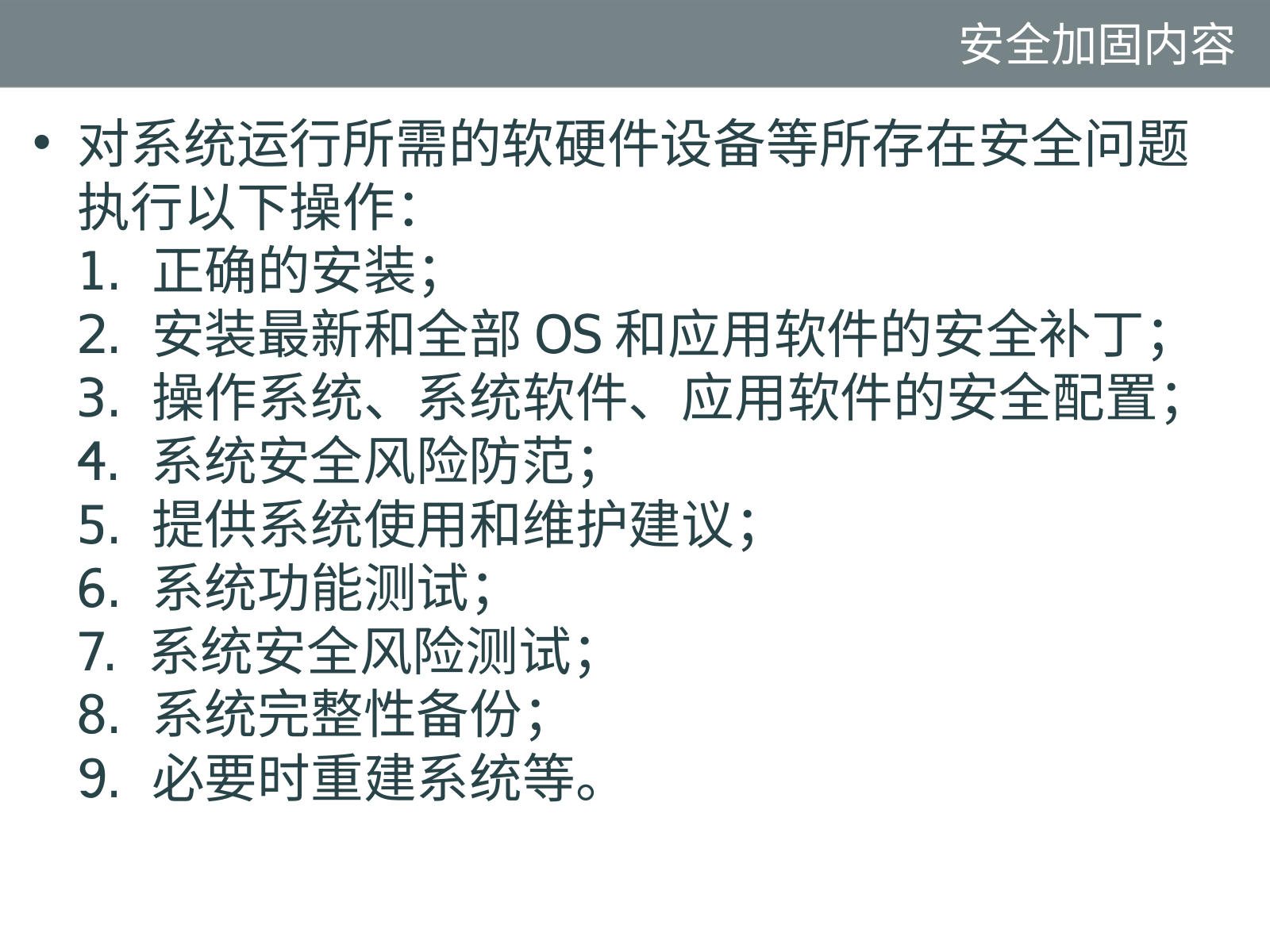

# 安全加固内容
对系统运行所需的软硬件设备等所存在安全问题执行以下操作：
1. 正确的安装；
2. 安装最新和全部OS和应用软件的安全补丁；
3. 操作系统、系统软件、应用软件的安全配置；
4. 系统安全风险防范；
5. 提供系统使用和维护建议；
6. 系统功能测试；
7. 系统安全风险测试；
8. 系统完整性备份；
9. 必要时重建系统等。